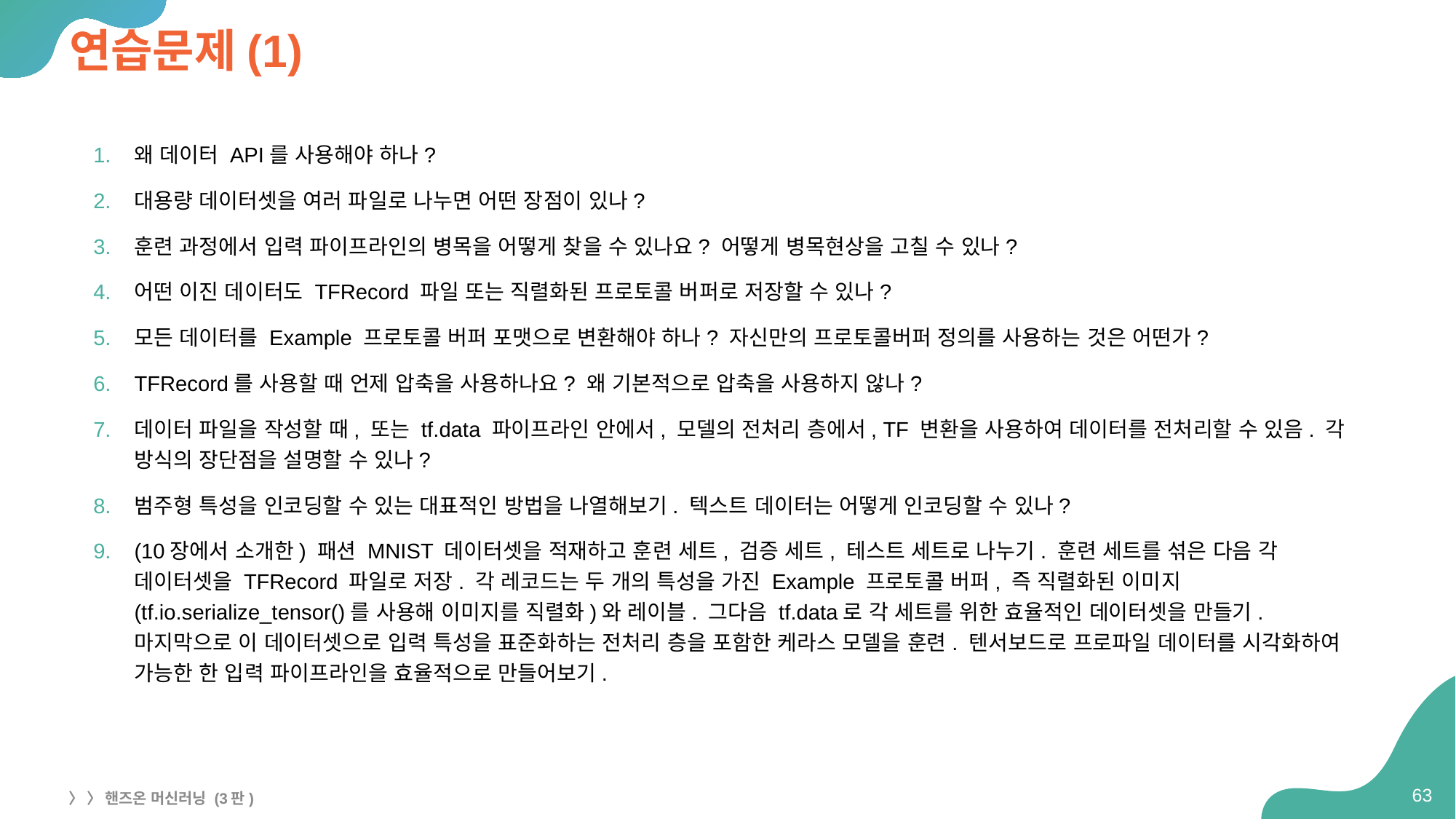

# 연습문제(1)
왜 데이터 API를 사용해야 하나?
대용량 데이터셋을 여러 파일로 나누면 어떤 장점이 있나?
훈련 과정에서 입력 파이프라인의 병목을 어떻게 찾을 수 있나요? 어떻게 병목현상을 고칠 수 있나?
어떤 이진 데이터도 TFRecord 파일 또는 직렬화된 프로토콜 버퍼로 저장할 수 있나?
모든 데이터를 Example 프로토콜 버퍼 포맷으로 변환해야 하나? 자신만의 프로토콜버퍼 정의를 사용하는 것은 어떤가?
TFRecord를 사용할 때 언제 압축을 사용하나요? 왜 기본적으로 압축을 사용하지 않나?
데이터 파일을 작성할 때, 또는 tf.data 파이프라인 안에서, 모델의 전처리 층에서, TF 변환을 사용하여 데이터를 전처리할 수 있음. 각 방식의 장단점을 설명할 수 있나?
범주형 특성을 인코딩할 수 있는 대표적인 방법을 나열해보기. 텍스트 데이터는 어떻게 인코딩할 수 있나?
(10장에서 소개한) 패션 MNIST 데이터셋을 적재하고 훈련 세트, 검증 세트, 테스트 세트로 나누기. 훈련 세트를 섞은 다음 각 데이터셋을 TFRecord 파일로 저장. 각 레코드는 두 개의 특성을 가진 Example 프로토콜 버퍼, 즉 직렬화된 이미지(tf.io.serialize_tensor()를 사용해 이미지를 직렬화)와 레이블. 그다음 tf.data로 각 세트를 위한 효율적인 데이터셋을 만들기. 마지막으로 이 데이터셋으로 입력 특성을 표준화하는 전처리 층을 포함한 케라스 모델을 훈련. 텐서보드로 프로파일 데이터를 시각화하여 가능한 한 입력 파이프라인을 효율적으로 만들어보기.
63
〉 〉 핸즈온 머신러닝 (3판)